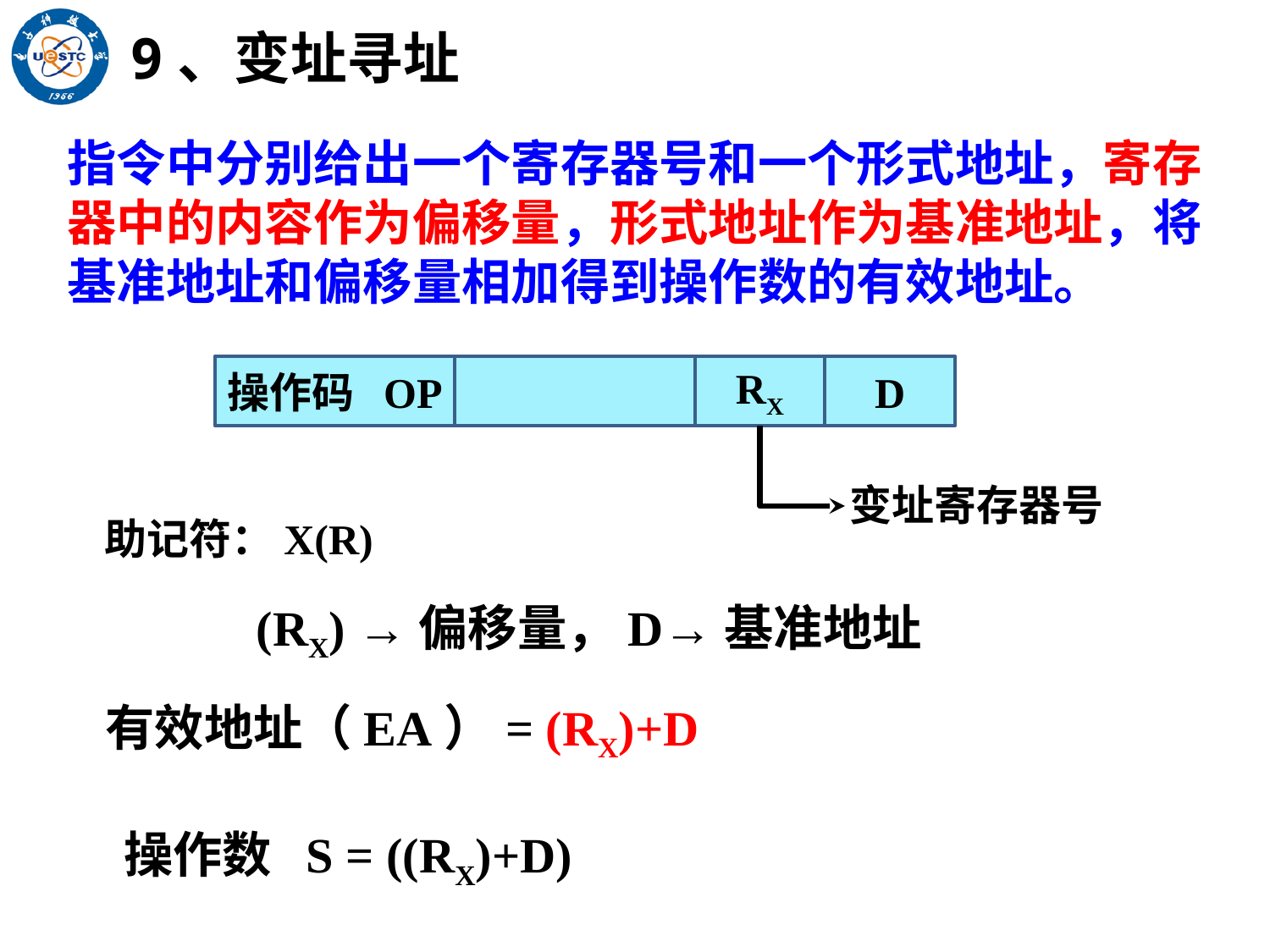

9、变址寻址
指令中分别给出一个寄存器号和一个形式地址，寄存器中的内容作为偏移量，形式地址作为基准地址，将基准地址和偏移量相加得到操作数的有效地址。
操作码  OP

RX
D
变址寄存器号
助记符：X(R)
(RX) →偏移量，D→基准地址
有效地址（EA）= (RX)+D
操作数  S = ((RX)+D)